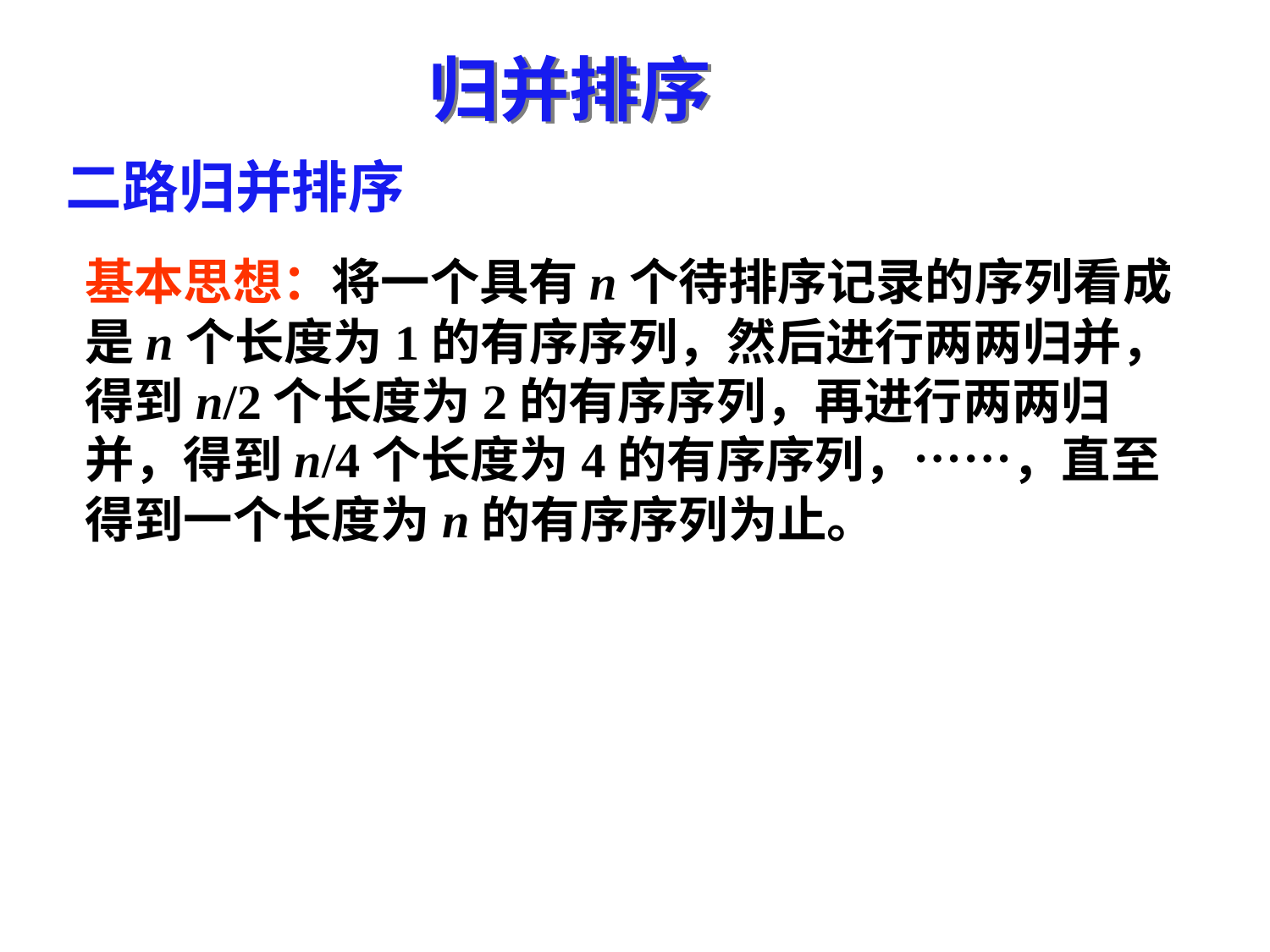

归并排序
二路归并排序
基本思想：将一个具有n个待排序记录的序列看成是n个长度为1的有序序列，然后进行两两归并，得到n/2个长度为2的有序序列，再进行两两归并，得到n/4个长度为4的有序序列，……，直至得到一个长度为n的有序序列为止。